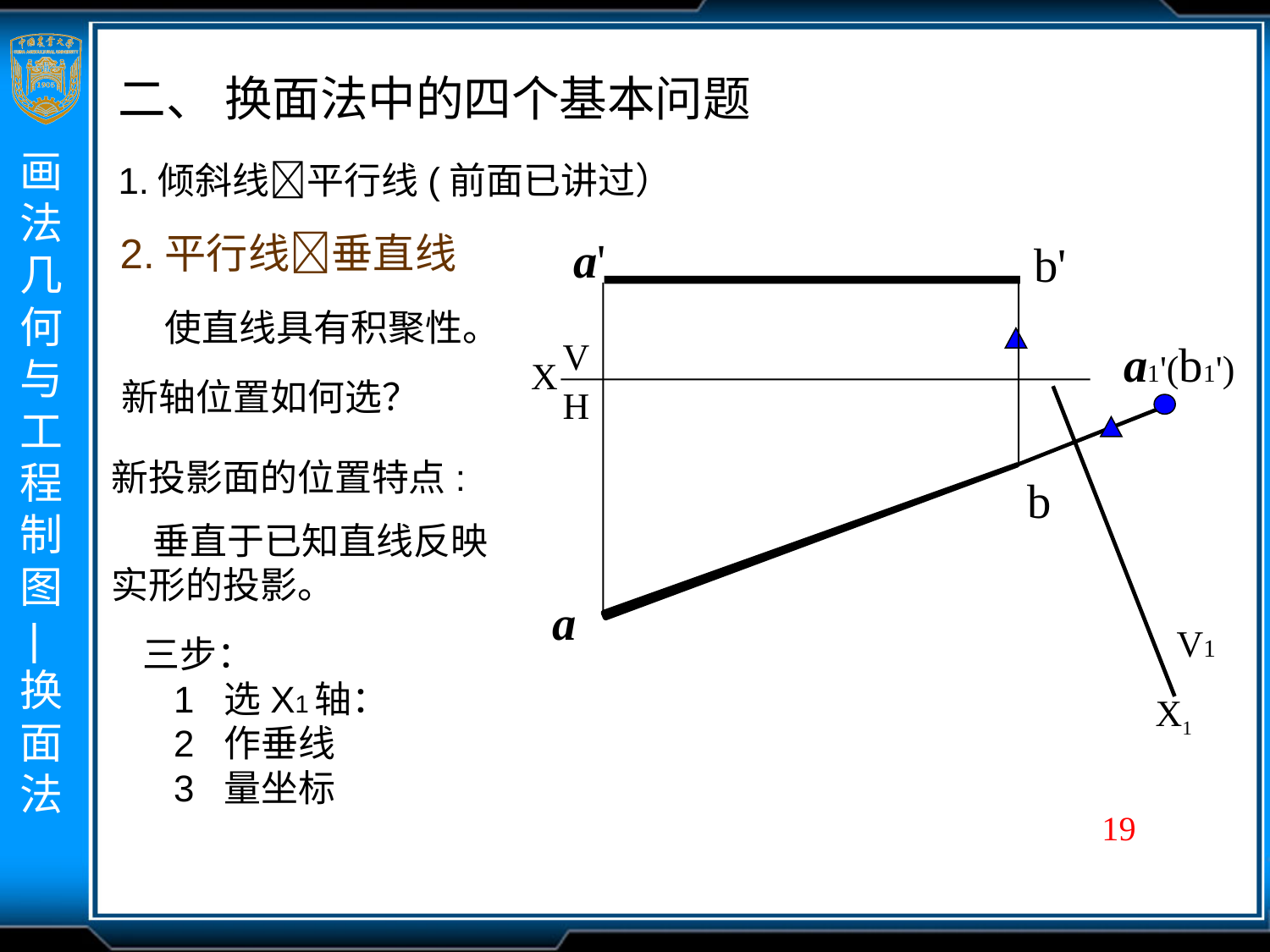

二、 换面法中的四个基本问题
1.倾斜线⇒平行线(前面已讲过）
2.平行线⇒垂直线
a'
b'

V
X
H

b

a
使直线具有积聚性。
a1'(b1')

新轴位置如何选？

新投影面的位置特点:
    垂直于已知直线反映实形的投影。
V1
三步：
   1  选X1轴：
   2  作垂线
   3  量坐标
X1
19